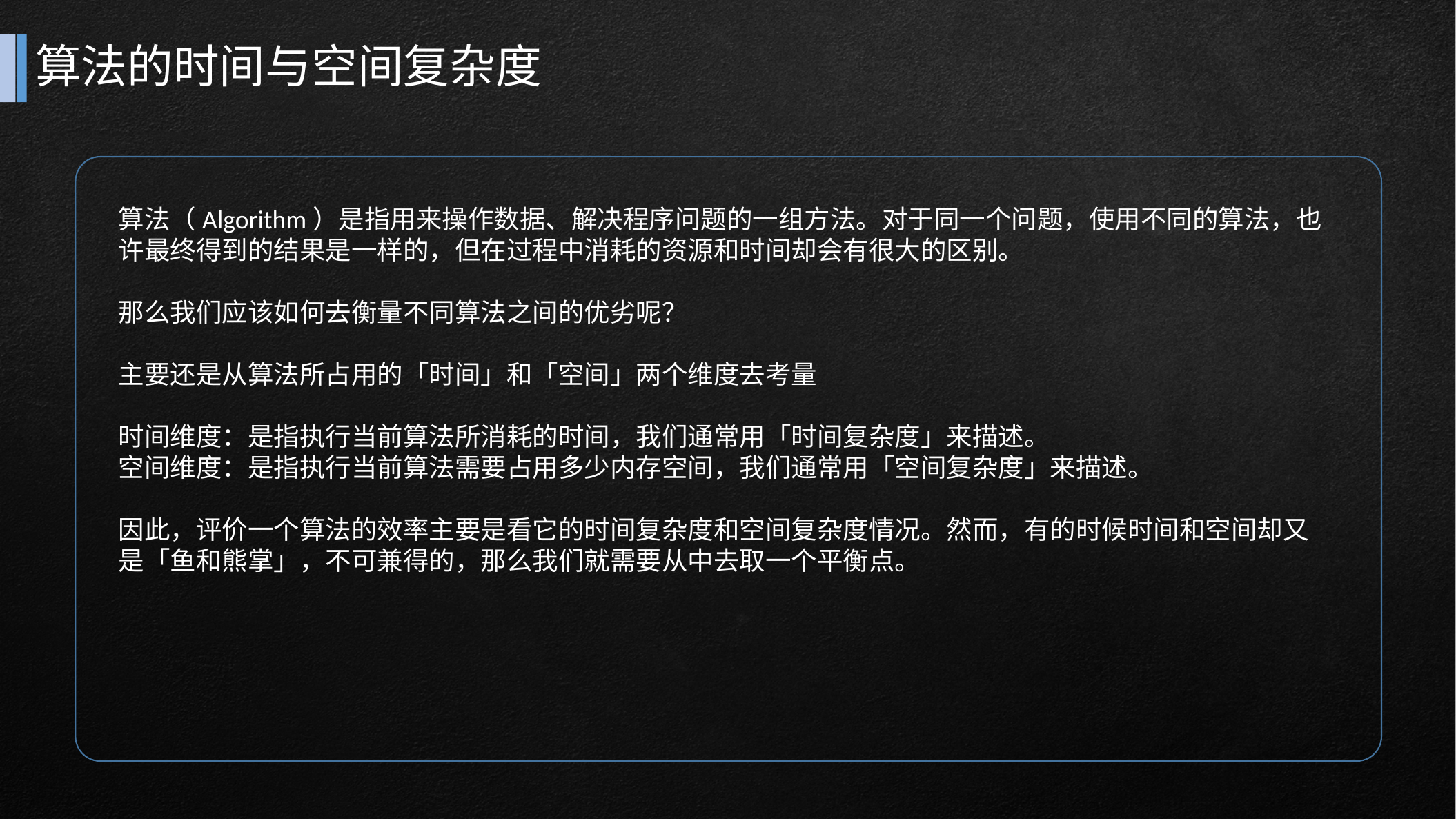

# 算法的时间与空间复杂度

算法（Algorithm）是指用来操作数据、解决程序问题的一组方法。对于同一个问题，使用不同的算法，也许最终得到的结果是一样的，但在过程中消耗的资源和时间却会有很大的区别。

那么我们应该如何去衡量不同算法之间的优劣呢？

主要还是从算法所占用的「时间」和「空间」两个维度去考量

时间维度：是指执行当前算法所消耗的时间，我们通常用「时间复杂度」来描述。
空间维度：是指执行当前算法需要占用多少内存空间，我们通常用「空间复杂度」来描述。

因此，评价一个算法的效率主要是看它的时间复杂度和空间复杂度情况。然而，有的时候时间和空间却又是「鱼和熊掌」，不可兼得的，那么我们就需要从中去取一个平衡点。